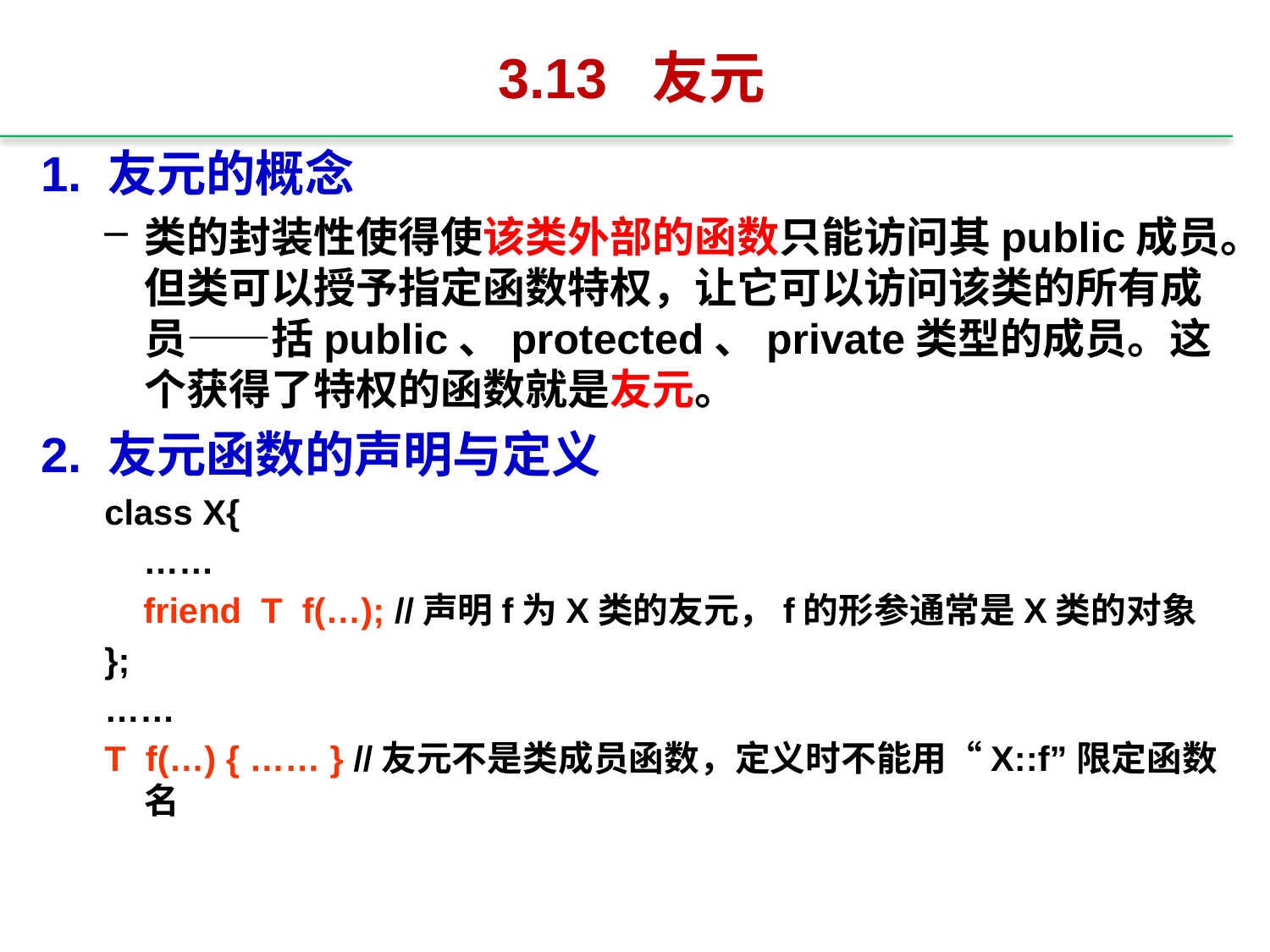

# 3.13  友元
1. 友元的概念
类的封装性使得使该类外部的函数只能访问其public成员。但类可以授予指定函数特权，让它可以访问该类的所有成员——括public、protected、private类型的成员。这个获得了特权的函数就是友元。
2. 友元函数的声明与定义
class X{
    ……
    friend  T  f(…); //声明f为X类的友元，f的形参通常是X类的对象
};
……
T  f(…) { …… } //友元不是类成员函数，定义时不能用“X::f”限定函数名